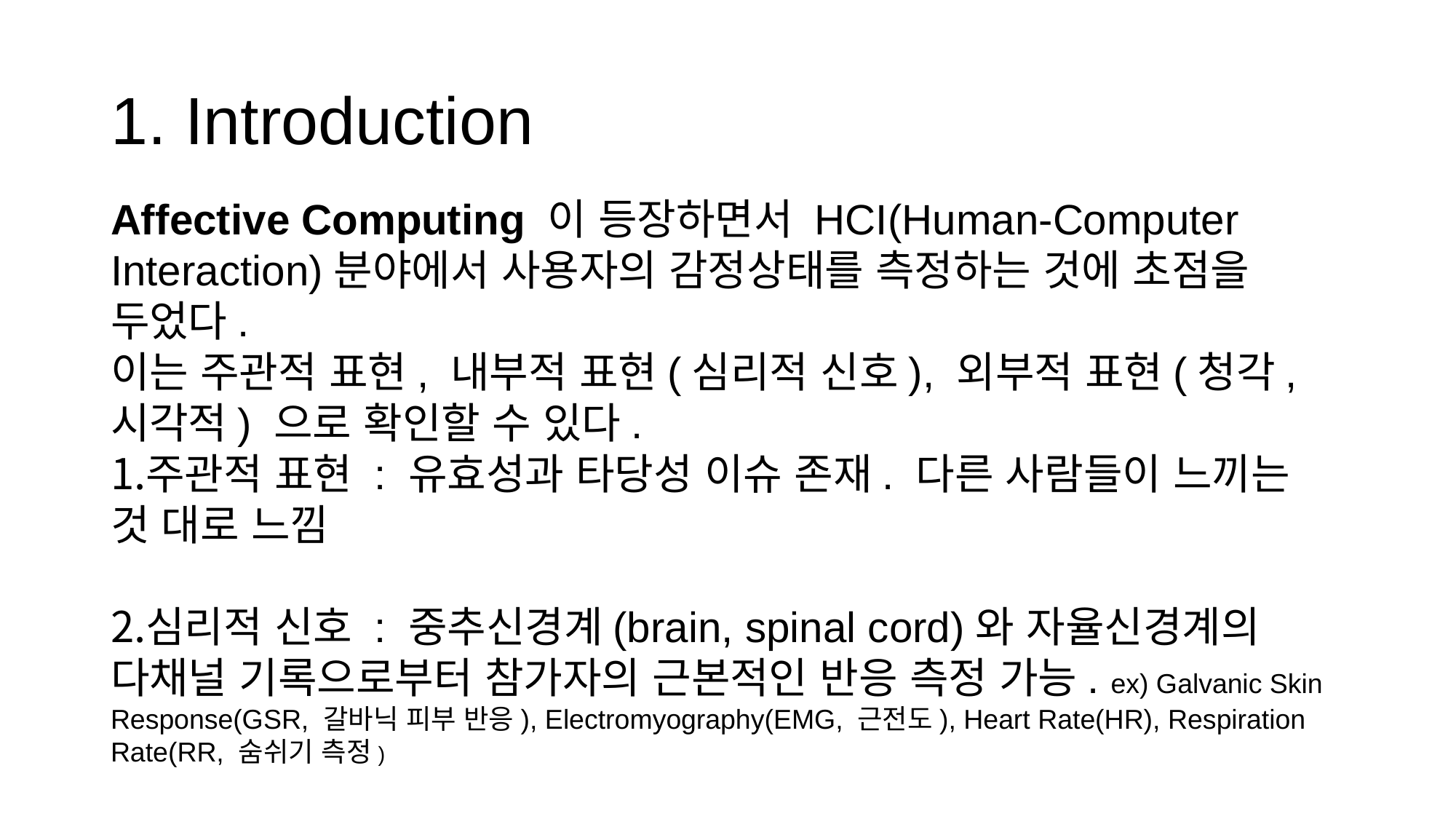

# 1. Introduction
Affective Computing 이 등장하면서 HCI(Human-Computer Interaction)분야에서 사용자의 감정상태를 측정하는 것에 초점을 두었다.
이는 주관적 표현, 내부적 표현(심리적 신호), 외부적 표현(청각, 시각적) 으로 확인할 수 있다.
주관적 표현 : 유효성과 타당성 이슈 존재. 다른 사람들이 느끼는 것 대로 느낌

심리적 신호 : 중추신경계(brain, spinal cord)와 자율신경계의 다채널 기록으로부터 참가자의 근본적인 반응 측정 가능. ex) Galvanic Skin Response(GSR, 갈바닉 피부 반응), Electromyography(EMG, 근전도), Heart Rate(HR), Respiration Rate(RR, 숨쉬기 측정)